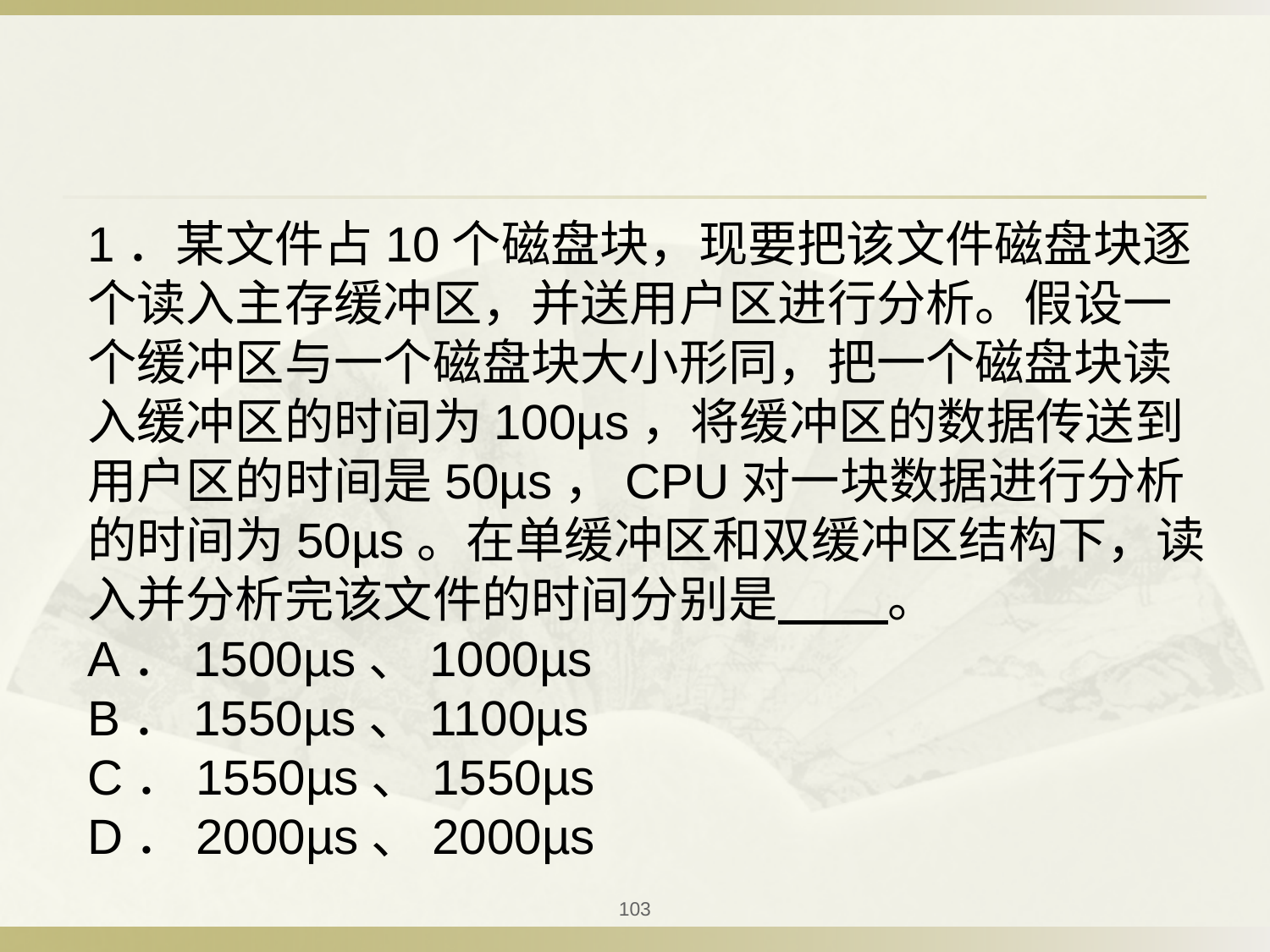

1．某文件占10个磁盘块，现要把该文件磁盘块逐个读入主存缓冲区，并送用户区进行分析。假设一个缓冲区与一个磁盘块大小形同，把一个磁盘块读入缓冲区的时间为100µs，将缓冲区的数据传送到用户区的时间是50µs，CPU对一块数据进行分析的时间为50µs。在单缓冲区和双缓冲区结构下，读入并分析完该文件的时间分别是          。
A．1500µs、1000µs		B．1550µs、1100µs
C．1550µs、1550µs		D．2000µs、2000µs
103